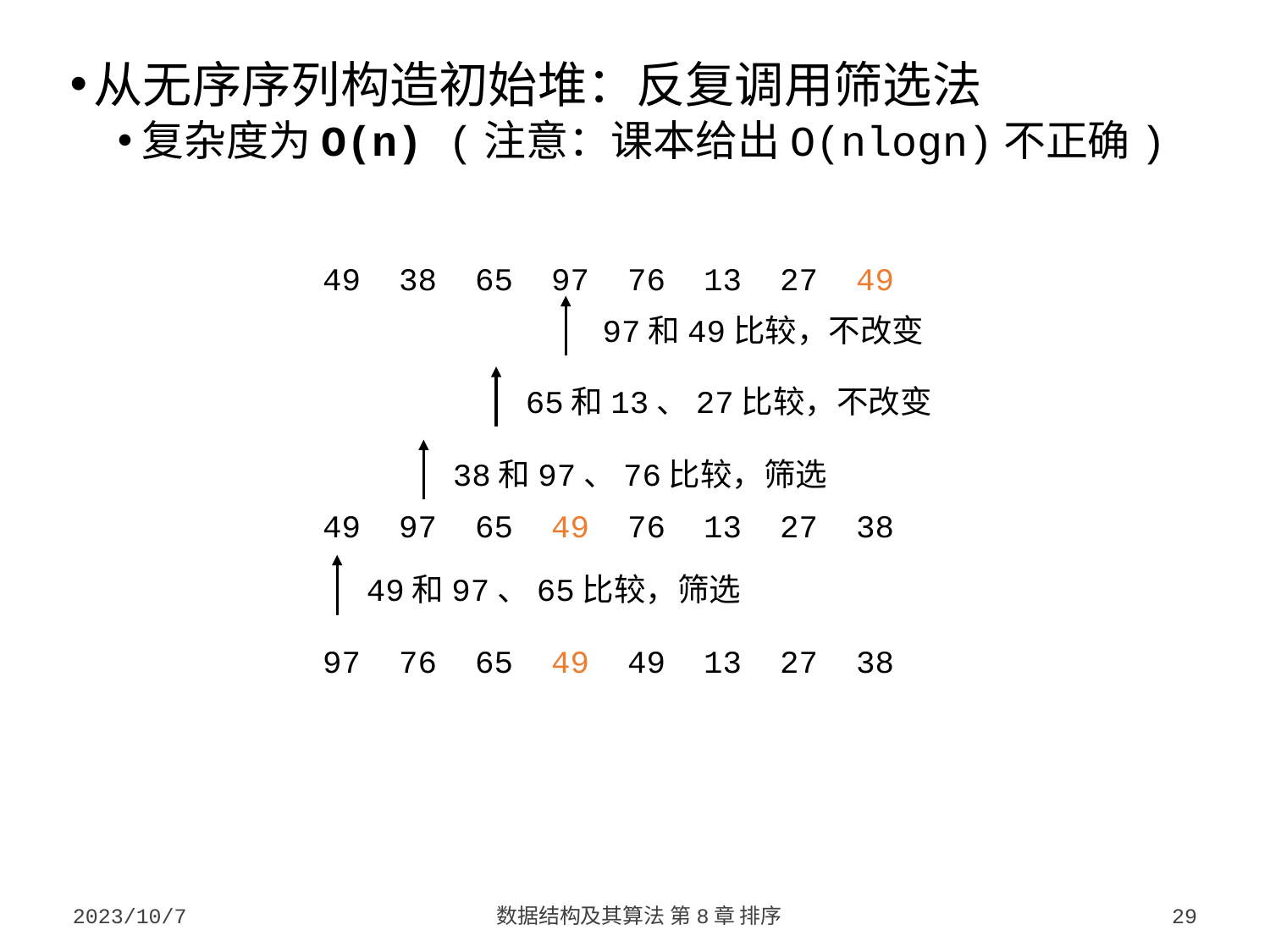

从无序序列构造初始堆：反复调用筛选法
复杂度为O(n) (注意：课本给出O(nlogn)不正确)
49  38  65  97  76  13  27  49
97和49比较，不改变
65和13、27比较，不改变
38和97、76比较，筛选
49  97  65  49  76  13  27  38
49和97、65比较，筛选
97  76  65  49  49  13  27  38
2023/10/7
数据结构及其算法 第8章 排序
29